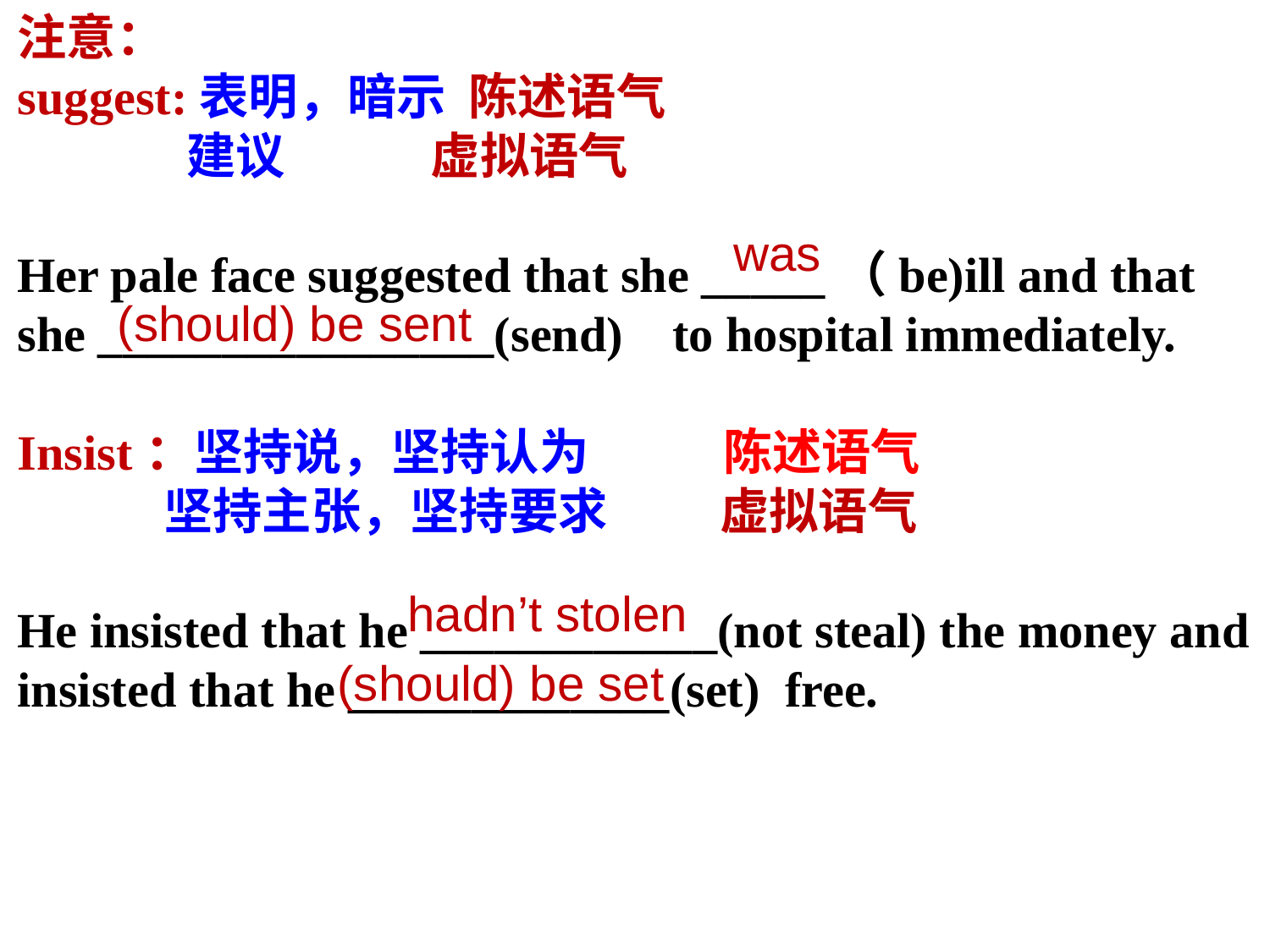

注意：
suggest:表明，暗示  陈述语气
              建议             虚拟语气

Her pale face suggested that she _____（be)ill and that she ________________(send)    to hospital immediately.

Insist：坚持说，坚持认为            陈述语气
            坚持主张，坚持要求          虚拟语气

He insisted that he ____________(not steal) the money and insisted that he _____________(set)  free.

was
(should) be sent
hadn’t stolen
(should) be set